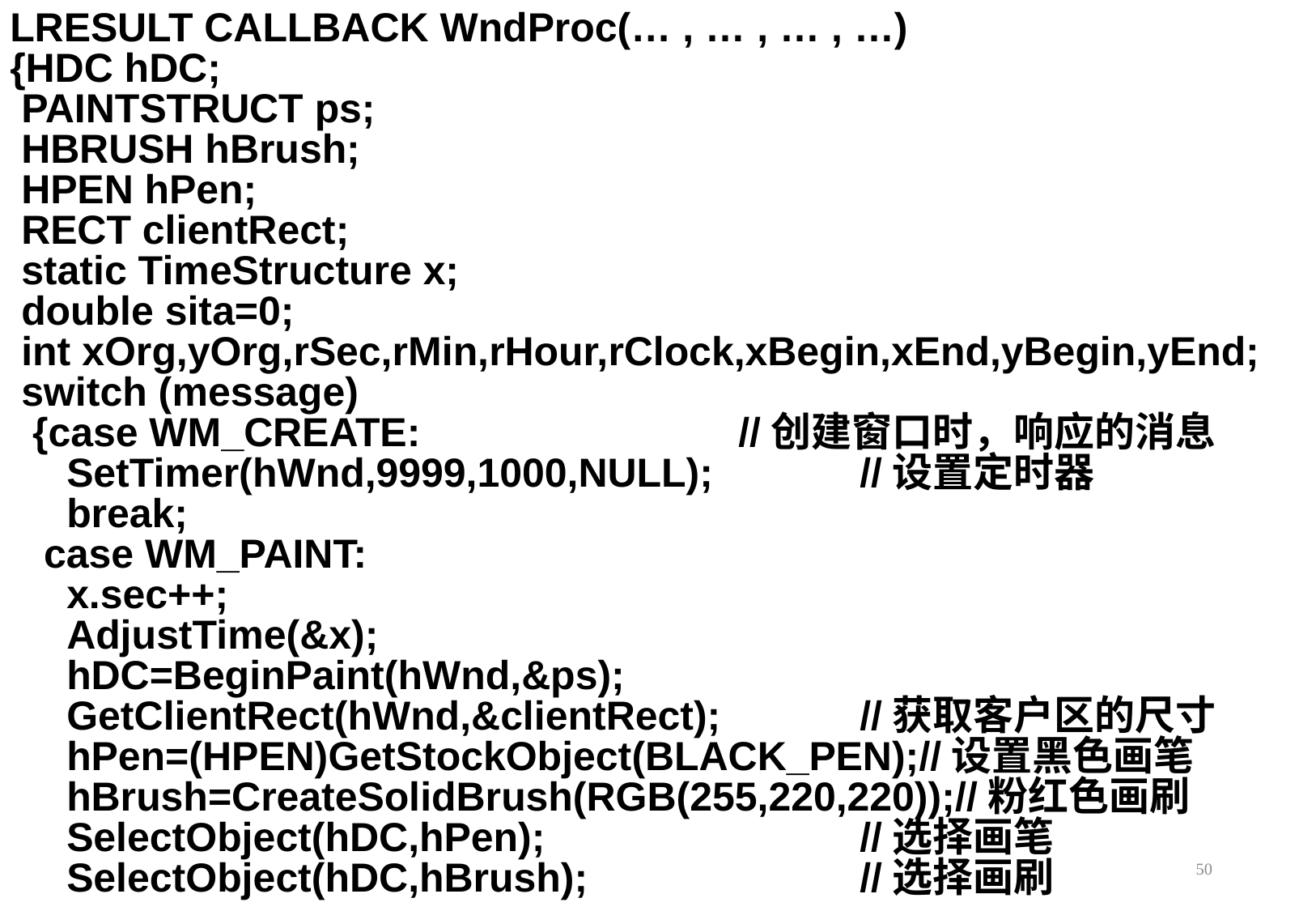

LRESULT CALLBACK WndProc(… , … , … , …)
{HDC hDC;
 PAINTSTRUCT ps;
 HBRUSH hBrush;
 HPEN hPen;
 RECT clientRect;
 static TimeStructure x;
 double sita=0;
 int xOrg,yOrg,rSec,rMin,rHour,rClock,xBegin,xEnd,yBegin,yEnd;
 switch (message)
  {case WM_CREATE:			//创建窗口时，响应的消息
     SetTimer(hWnd,9999,1000,NULL); 		//设置定时器
     break;
   case WM_PAINT:
     x.sec++;
     AdjustTime(&x);
     hDC=BeginPaint(hWnd,&ps);
     GetClientRect(hWnd,&clientRect);  	//获取客户区的尺寸
     hPen=(HPEN)GetStockObject(BLACK_PEN);//设置黑色画笔
     hBrush=CreateSolidBrush(RGB(255,220,220));//粉红色画刷
     SelectObject(hDC,hPen);          		//选择画笔
     SelectObject(hDC,hBrush);			//选择画刷
50